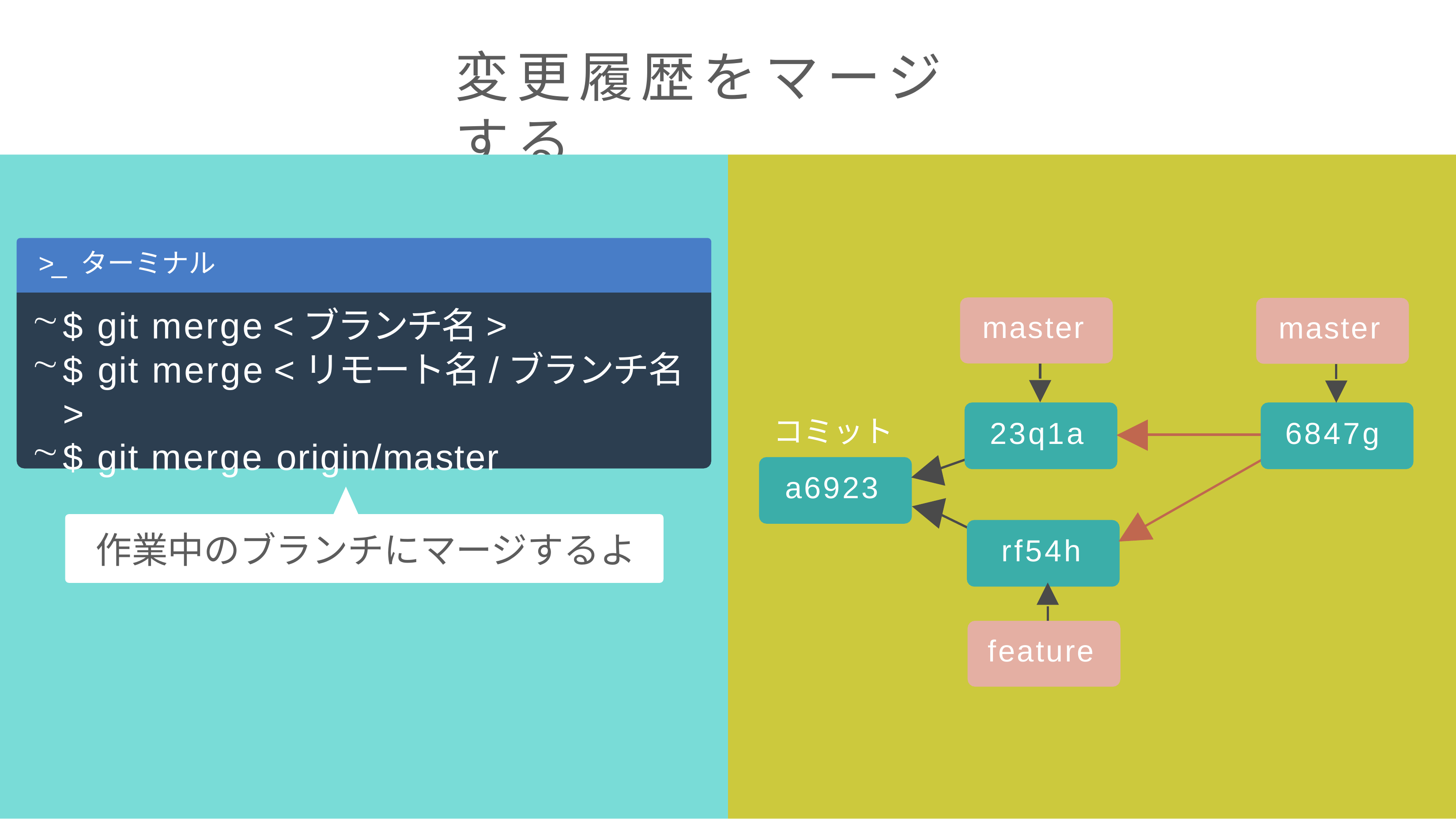

# 変更履歴をマージする

>_ ターミナル
$ git merge <ブランチ名>
$ git merge <リモート名/ブランチ名>
$ git merge origin/master

master
master
コミット a6923

23q1a
6847g

作業中のブランチにマージするよ
rf54h

feature